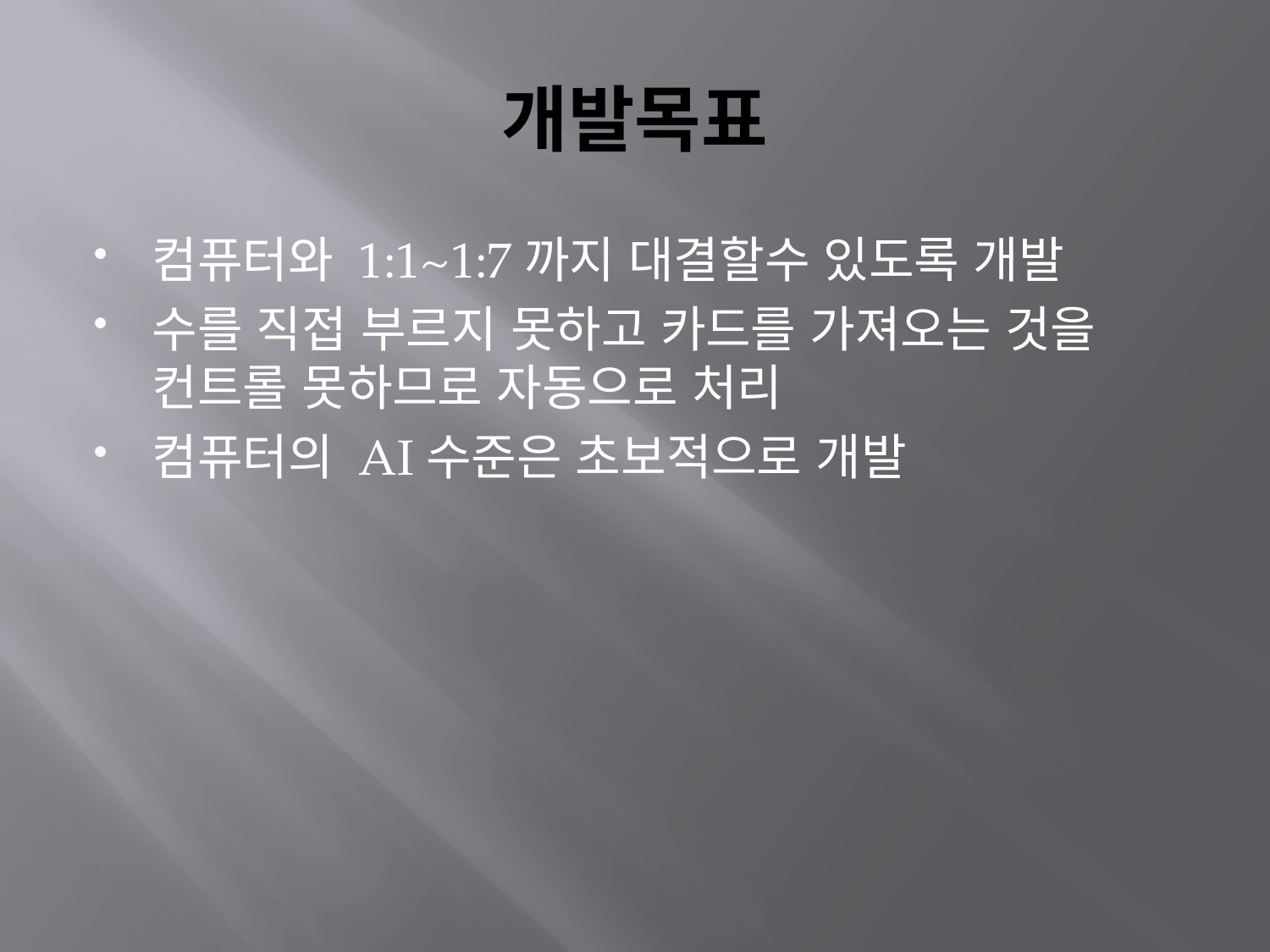

# 개발목표
컴퓨터와 1:1~1:7까지 대결할수 있도록 개발
수를 직접 부르지 못하고 카드를 가져오는 것을 컨트롤 못하므로 자동으로 처리
컴퓨터의 AI수준은 초보적으로 개발